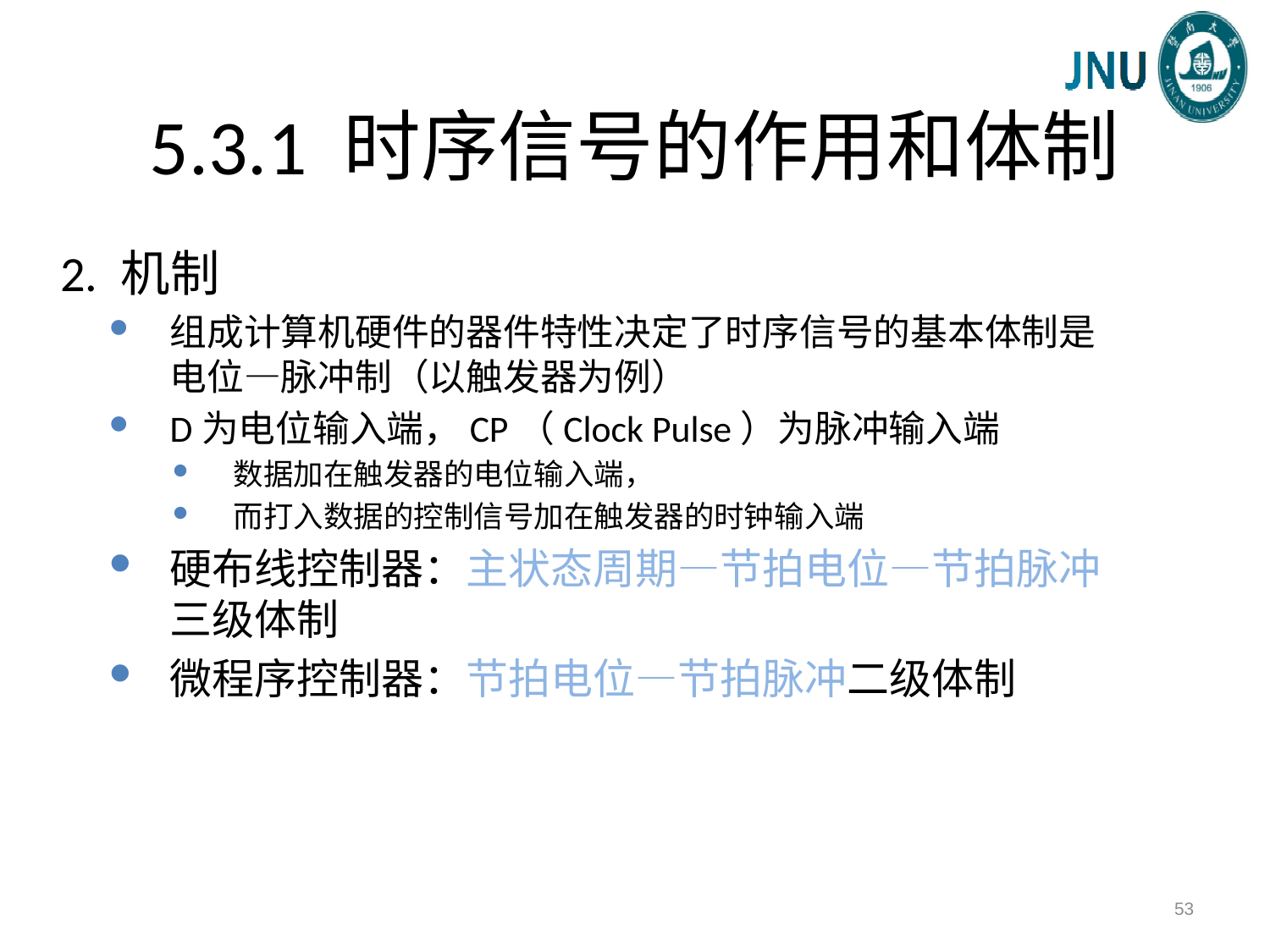

# 5.3.1 时序信号的作用和体制
2. 机制
组成计算机硬件的器件特性决定了时序信号的基本体制是电位—脉冲制（以触发器为例）
D为电位输入端，CP（Clock Pulse）为脉冲输入端
数据加在触发器的电位输入端，
而打入数据的控制信号加在触发器的时钟输入端
硬布线控制器：主状态周期—节拍电位—节拍脉冲三级体制
微程序控制器：节拍电位—节拍脉冲二级体制

53